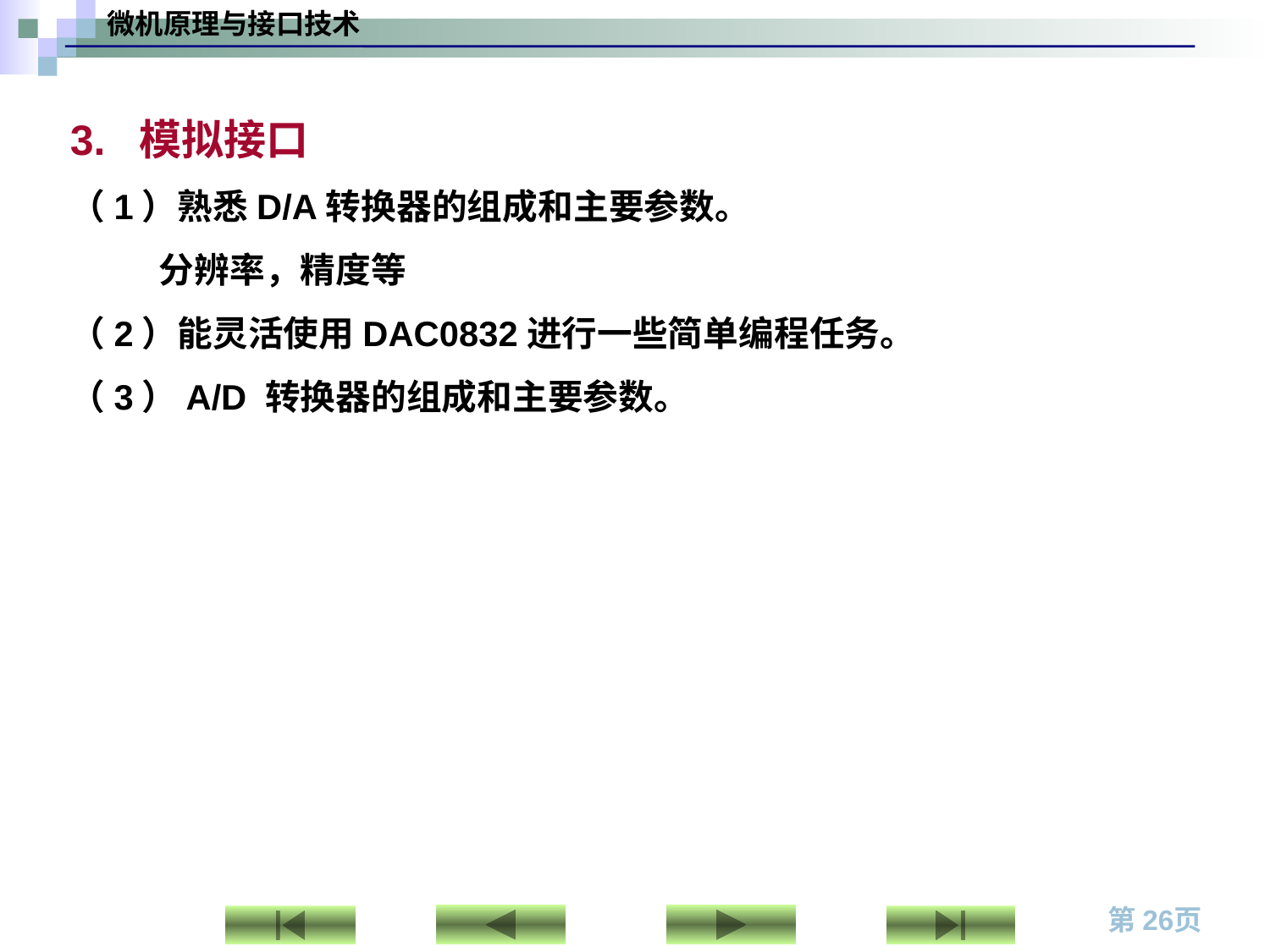

3.  模拟接口
（1）熟悉D/A转换器的组成和主要参数。
          分辨率，精度等
（2）能灵活使用DAC0832进行一些简单编程任务。
（3）A/D 转换器的组成和主要参数。